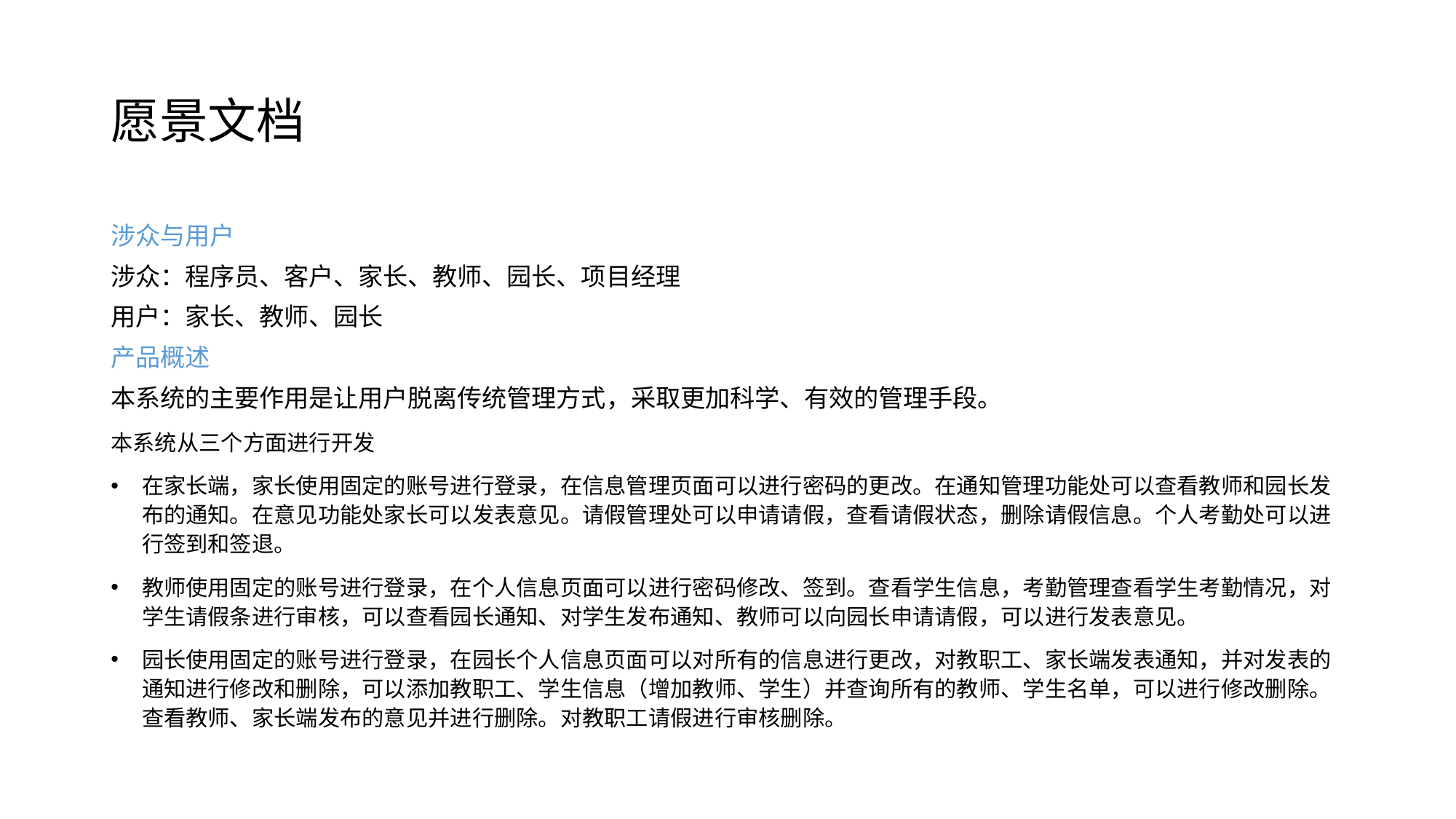

# 愿景文档
涉众与用户
涉众：程序员、客户、家长、教师、园长、项目经理
用户：家长、教师、园长
产品概述
本系统的主要作用是让用户脱离传统管理方式，采取更加科学、有效的管理手段。
本系统从三个方面进行开发
在家长端，家长使用固定的账号进行登录，在信息管理页面可以进行密码的更改。在通知管理功能处可以查看教师和园长发布的通知。在意见功能处家长可以发表意见。请假管理处可以申请请假，查看请假状态，删除请假信息。个人考勤处可以进行签到和签退。
教师使用固定的账号进行登录，在个人信息页面可以进行密码修改、签到。查看学生信息，考勤管理查看学生考勤情况，对学生请假条进行审核，可以查看园长通知、对学生发布通知、教师可以向园长申请请假，可以进行发表意见。
园长使用固定的账号进行登录，在园长个人信息页面可以对所有的信息进行更改，对教职工、家长端发表通知，并对发表的通知进行修改和删除，可以添加教职工、学生信息（增加教师、学生）并查询所有的教师、学生名单，可以进行修改删除。查看教师、家长端发布的意见并进行删除。对教职工请假进行审核删除。